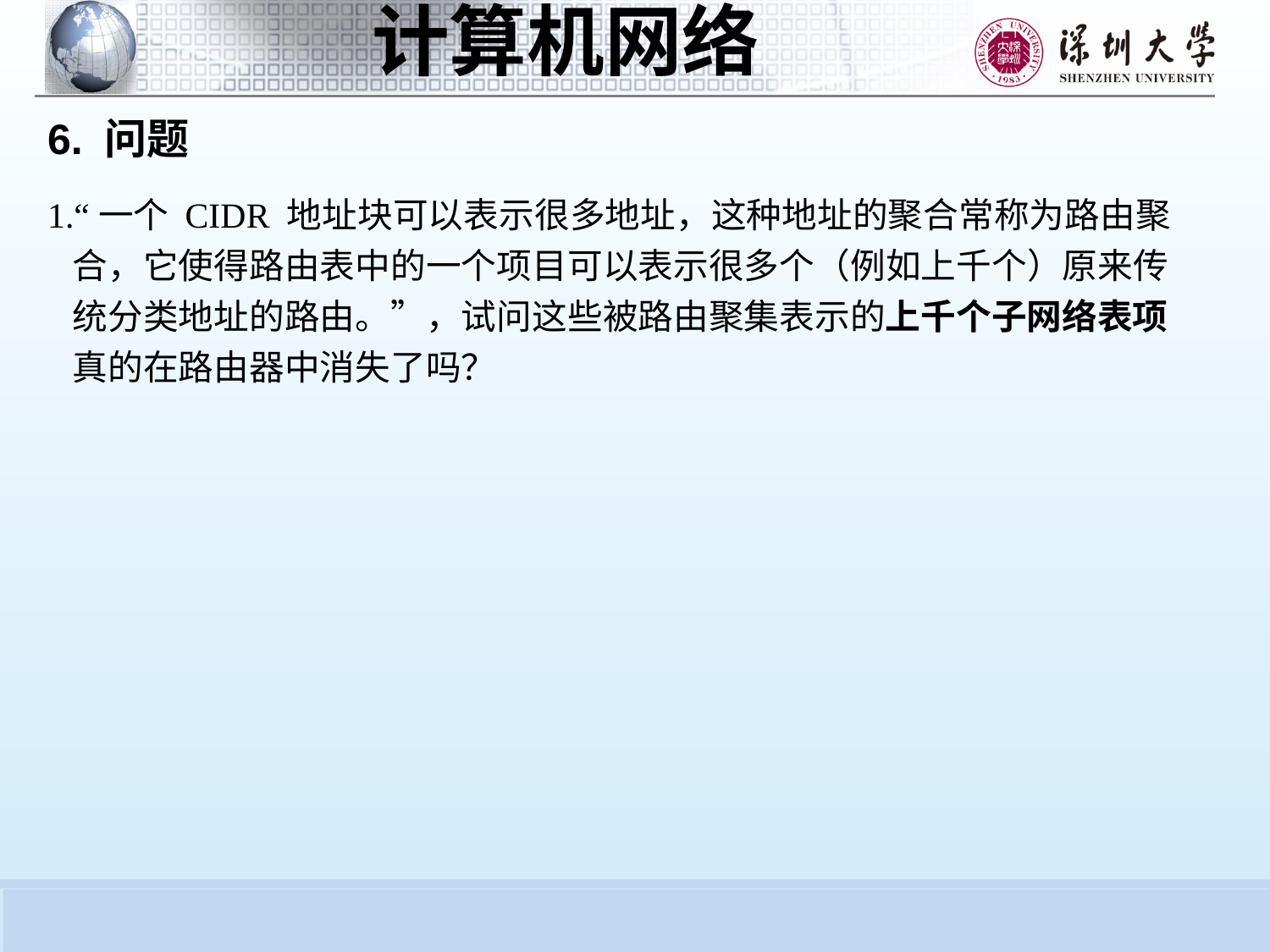

6. 问题
1.“一个 CIDR 地址块可以表示很多地址，这种地址的聚合常称为路由聚合，它使得路由表中的一个项目可以表示很多个（例如上千个）原来传统分类地址的路由。”，试问这些被路由聚集表示的上千个子网络表项真的在路由器中消失了吗？